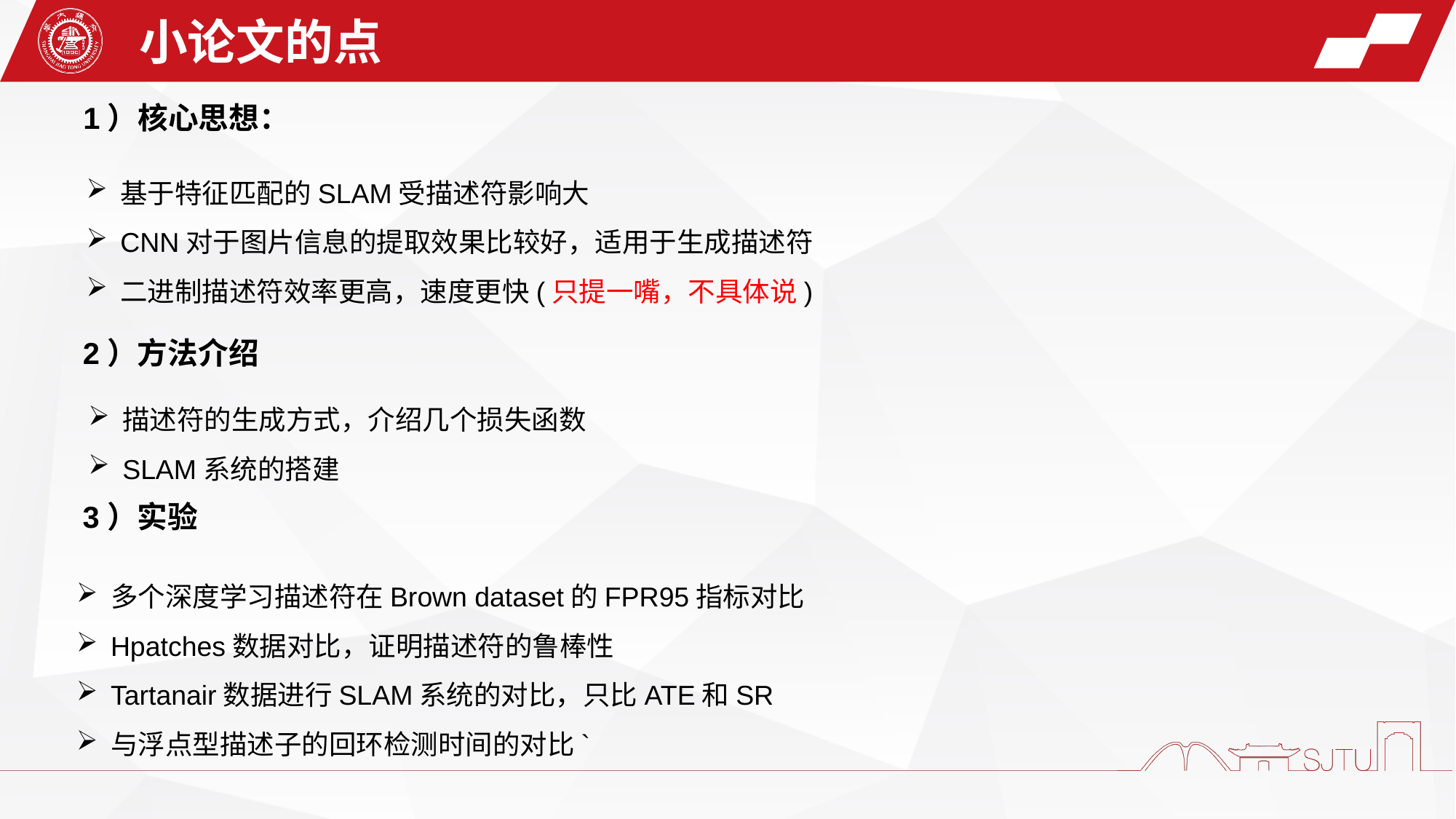

小论文的点
1）核心思想：
基于特征匹配的SLAM受描述符影响大
CNN对于图片信息的提取效果比较好，适用于生成描述符
二进制描述符效率更高，速度更快(只提一嘴，不具体说)
2）方法介绍

描述符的生成方式，介绍几个损失函数
SLAM系统的搭建
3）实验

多个深度学习描述符在Brown dataset的FPR95指标对比
Hpatches数据对比，证明描述符的鲁棒性
Tartanair数据进行SLAM系统的对比，只比ATE和SR
与浮点型描述子的回环检测时间的对比`